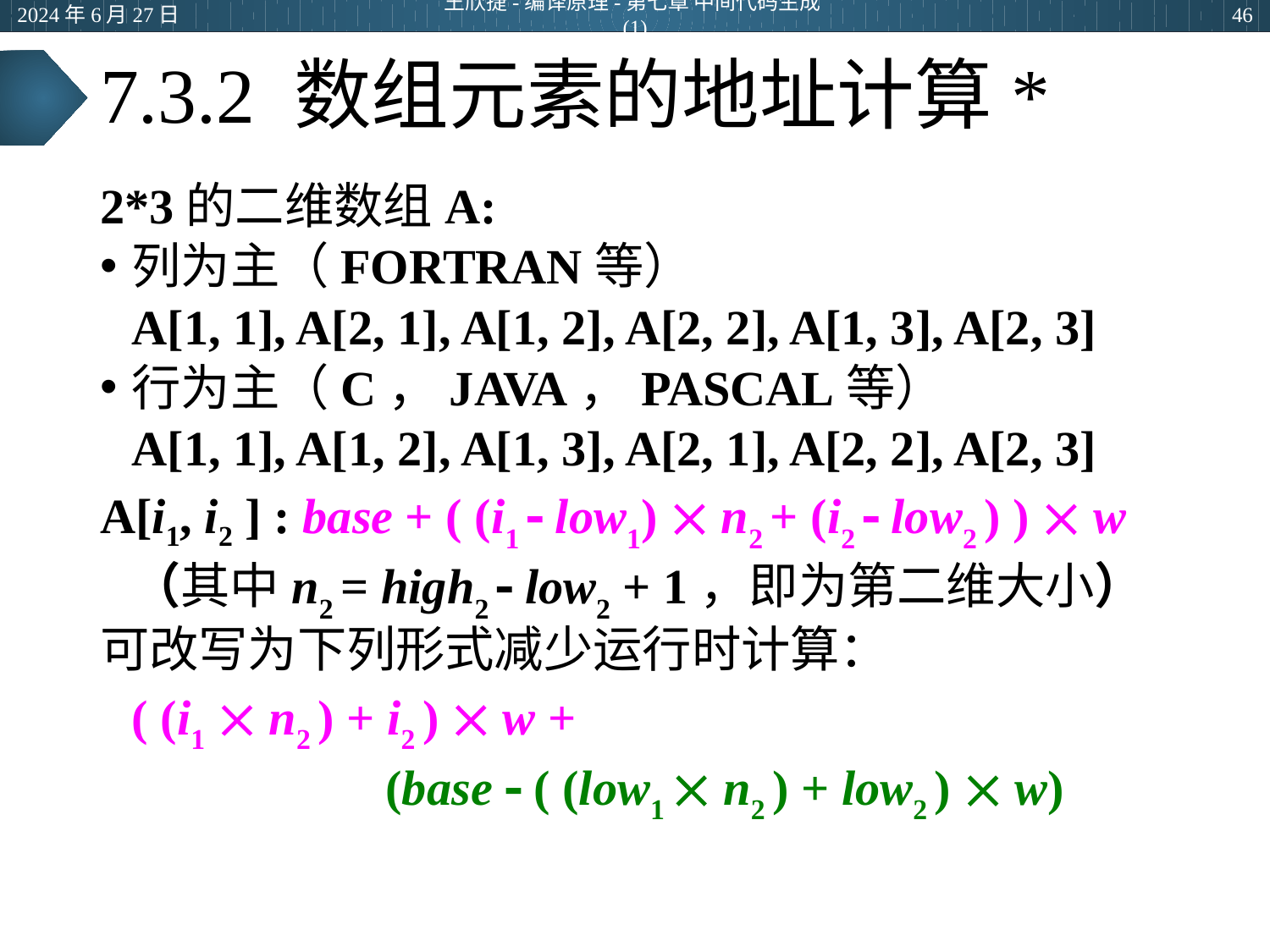

2024年6月27日
王欣捷-编译原理-第七章 中间代码生成(1)
46
# 7.3.2 数组元素的地址计算*
2*3的二维数组A:
列为主（FORTRAN等）
	A[1, 1], A[2, 1], A[1, 2], A[2, 2], A[1, 3], A[2, 3]
行为主（C，JAVA，PASCAL等）
	A[1, 1], A[1, 2], A[1, 3], A[2, 1], A[2, 2], A[2, 3]
A[i1, i2 ] : base + ( (i1 − low1) × n2 + (i2 − low2 ) ) × w
	（其中n2 = high2 − low2 + 1，即为第二维大小）
可改写为下列形式减少运行时计算：
	( (i1 × n2 ) + i2 ) × w +
			(base − ( (low1 × n2 ) + low2 ) × w)